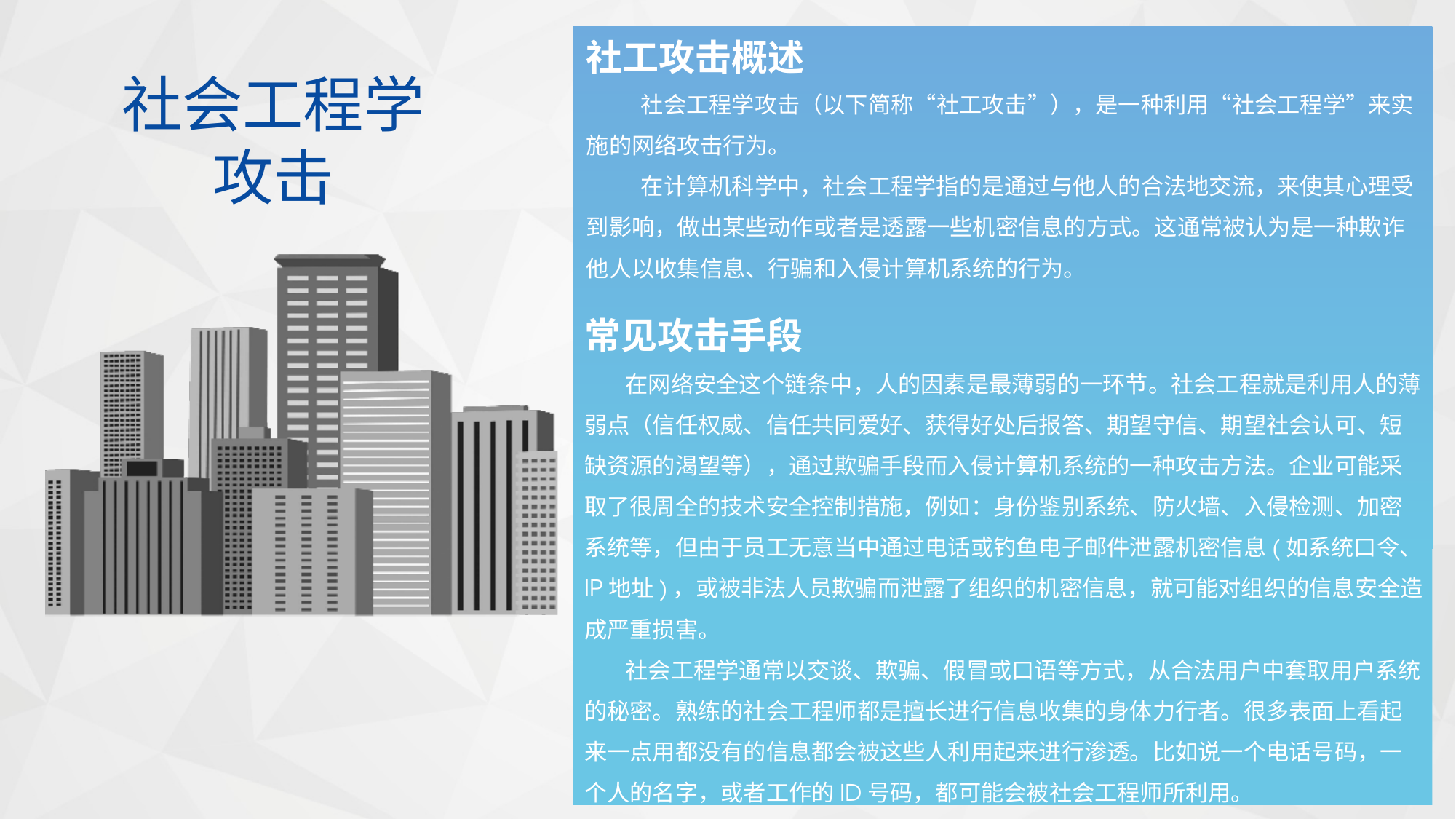

社工攻击概述
社会工程学攻击（以下简称“社工攻击”），是一种利用“社会工程学”来实施的网络攻击行为。
在计算机科学中，社会工程学指的是通过与他人的合法地交流，来使其心理受到影响，做出某些动作或者是透露一些机密信息的方式。这通常被认为是一种欺诈他人以收集信息、行骗和入侵计算机系统的行为。

社会工程学
攻击

常见攻击手段
       在网络安全这个链条中，人的因素是最薄弱的一环节。社会工程就是利用人的薄弱点（信任权威、信任共同爱好、获得好处后报答、期望守信、期望社会认可、短缺资源的渴望等），通过欺骗手段而入侵计算机系统的一种攻击方法。企业可能采取了很周全的技术安全控制措施，例如：身份鉴别系统、防火墙、入侵检测、加密系统等，但由于员工无意当中通过电话或钓鱼电子邮件泄露机密信息(如系统口令、IP地址)，或被非法人员欺骗而泄露了组织的机密信息，就可能对组织的信息安全造成严重损害。
       社会工程学通常以交谈、欺骗、假冒或口语等方式，从合法用户中套取用户系统的秘密。熟练的社会工程师都是擅长进行信息收集的身体力行者。很多表面上看起来一点用都没有的信息都会被这些人利用起来进行渗透。比如说一个电话号码，一个人的名字，或者工作的ID号码，都可能会被社会工程师所利用。